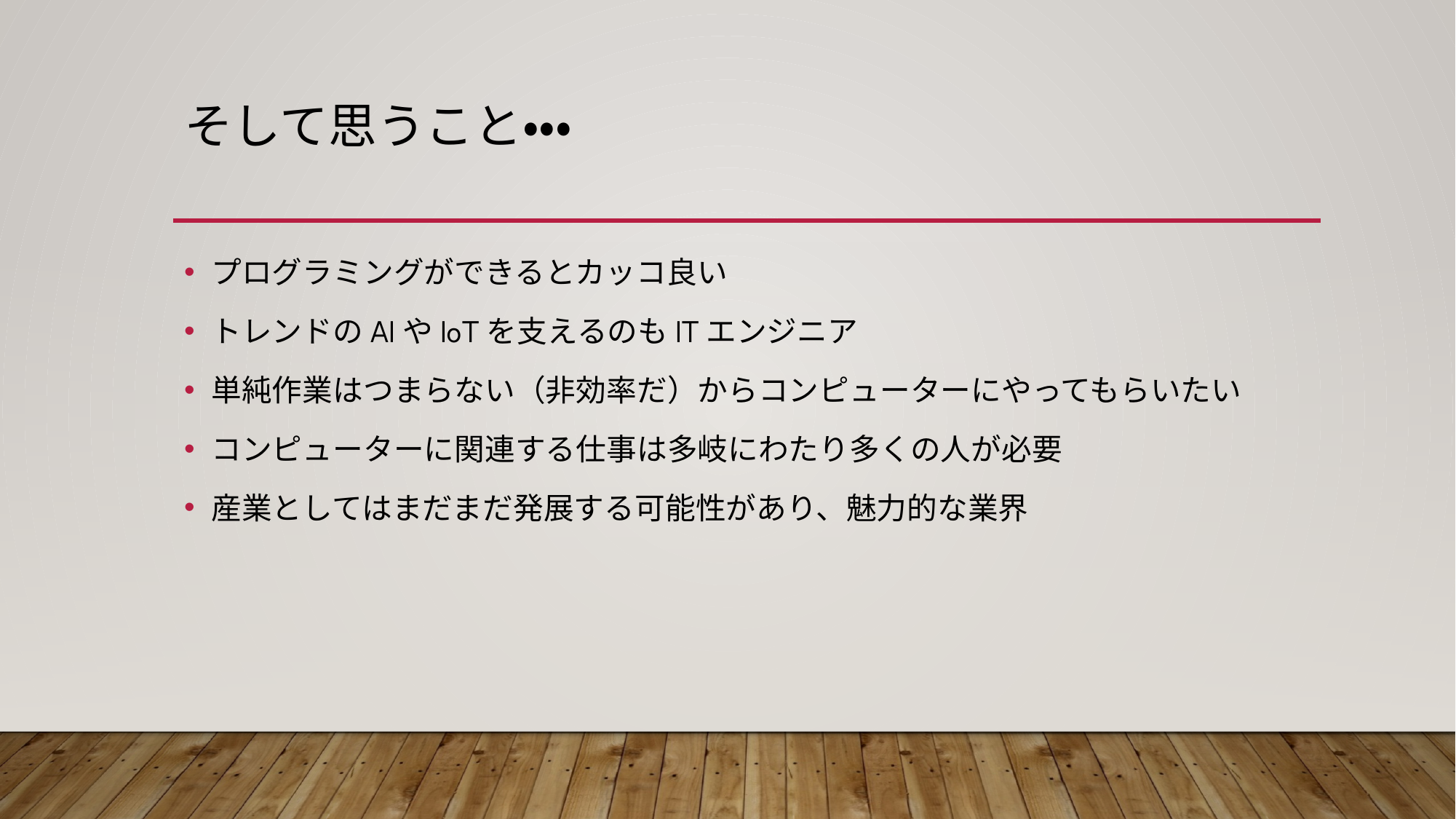

# そして思うこと・・・
プログラミングができるとカッコ良い
トレンドのAIやIoTを支えるのもITエンジニア
単純作業はつまらない（非効率だ）からコンピューターにやってもらいたい
コンピューターに関連する仕事は多岐にわたり多くの人が必要
産業としてはまだまだ発展する可能性があり、魅力的な業界